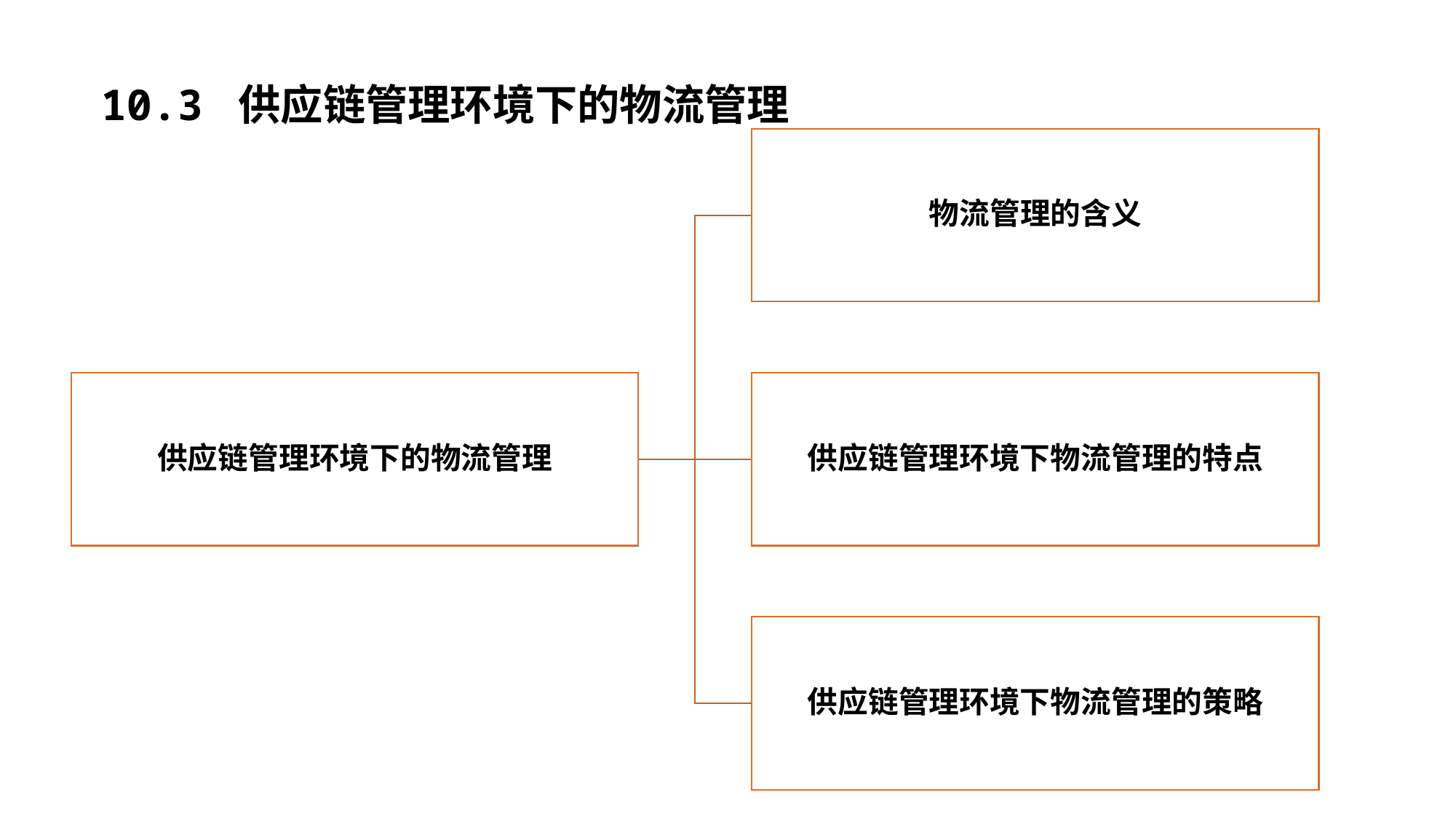

10.3 供应链管理环境下的物流管理
供应链管理环境下的物流管理
物流管理的含义
供应链管理环境下物流管理的特点
供应链管理环境下物流管理的策略